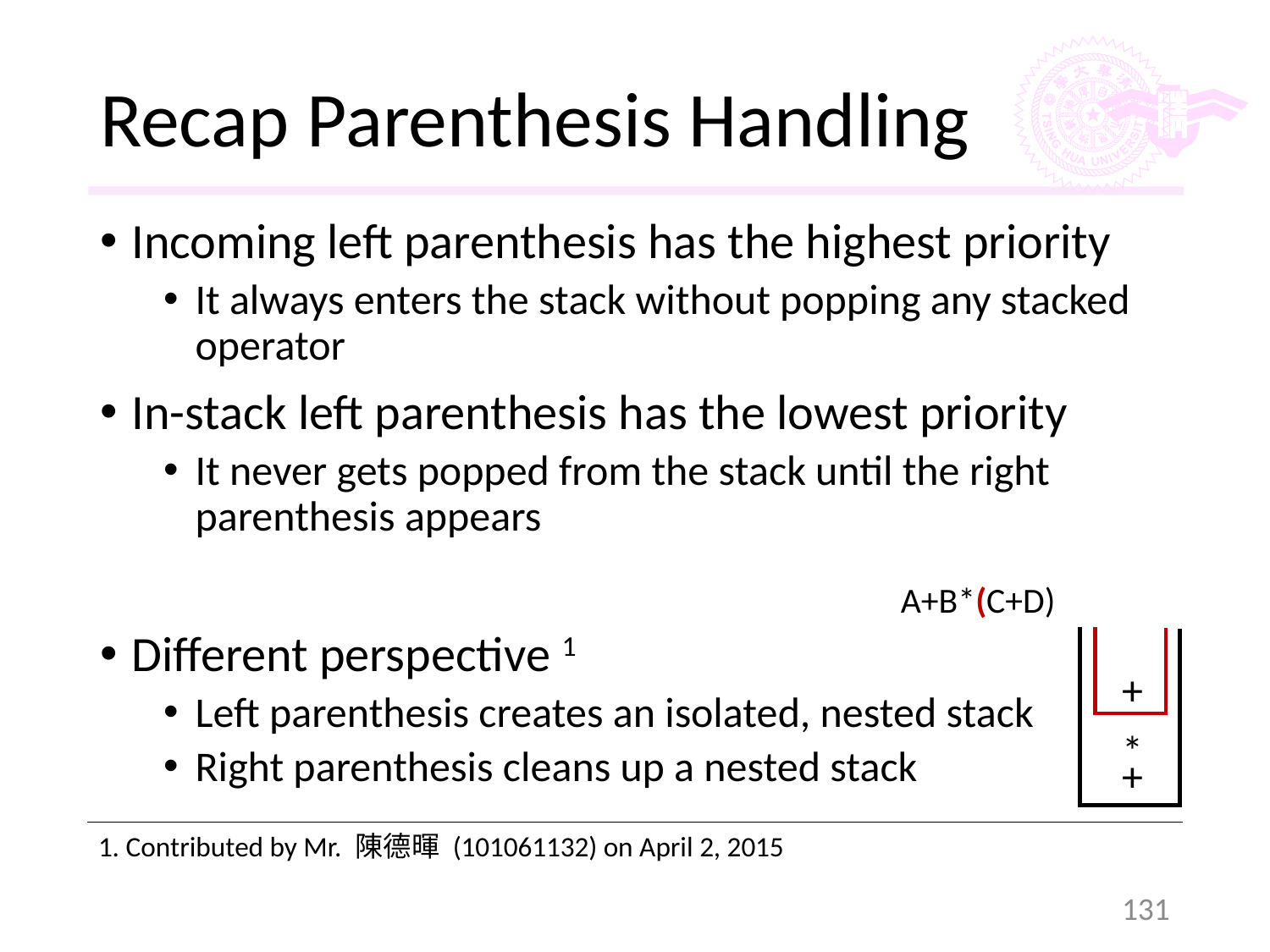

# Recap Parenthesis Handling
Incoming left parenthesis has the highest priority
It always enters the stack without popping any stacked operator
In-stack left parenthesis has the lowest priority
It never gets popped from the stack until the right parenthesis appears

Different perspective 1
Left parenthesis creates an isolated, nested stack
Right parenthesis cleans up a nested stack
A+B*(C+D)

+
*
+
1. Contributed by Mr. 陳德暉 (101061132) on April 2, 2015
131